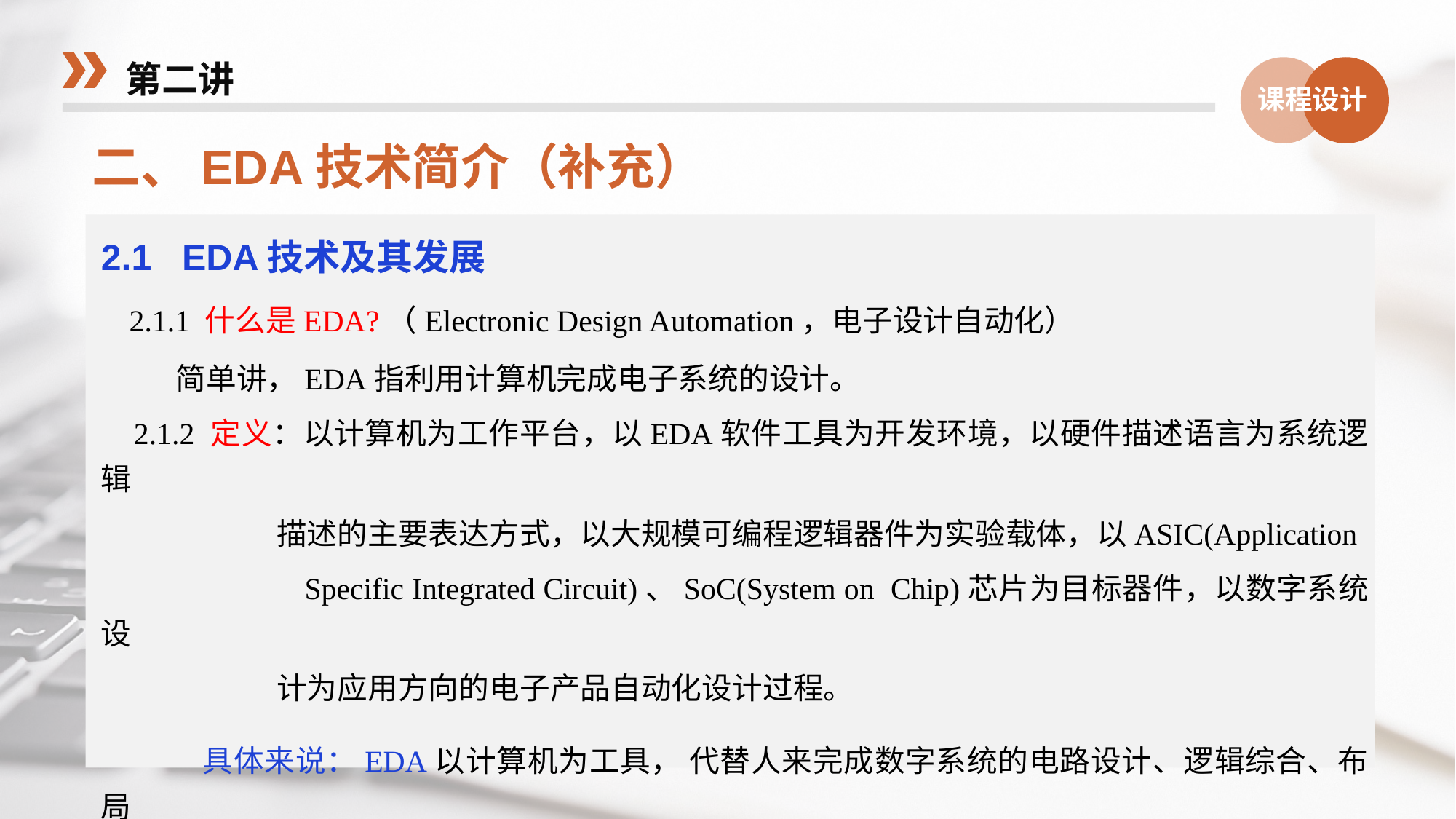

第二讲

课程设计

二、EDA技术简介（补充）

2.1   EDA技术及其发展
   2.1.1 什么是EDA?（Electronic Design Automation，电子设计自动化）
          简单讲，EDA指利用计算机完成电子系统的设计。
    2.1.2 定义：以计算机为工作平台，以EDA软件工具为开发环境，以硬件描述语言为系统逻辑
                         描述的主要表达方式，以大规模可编程逻辑器件为实验载体，以ASIC(Application
                         Specific Integrated Circuit)、SoC(System on  Chip)芯片为目标器件，以数字系统设
                         计为应用方向的电子产品自动化设计过程。
             具体来说：EDA以计算机为工具， 代替人来完成数字系统的电路设计、逻辑综合、布局
                                布线和仿真验证等工作。